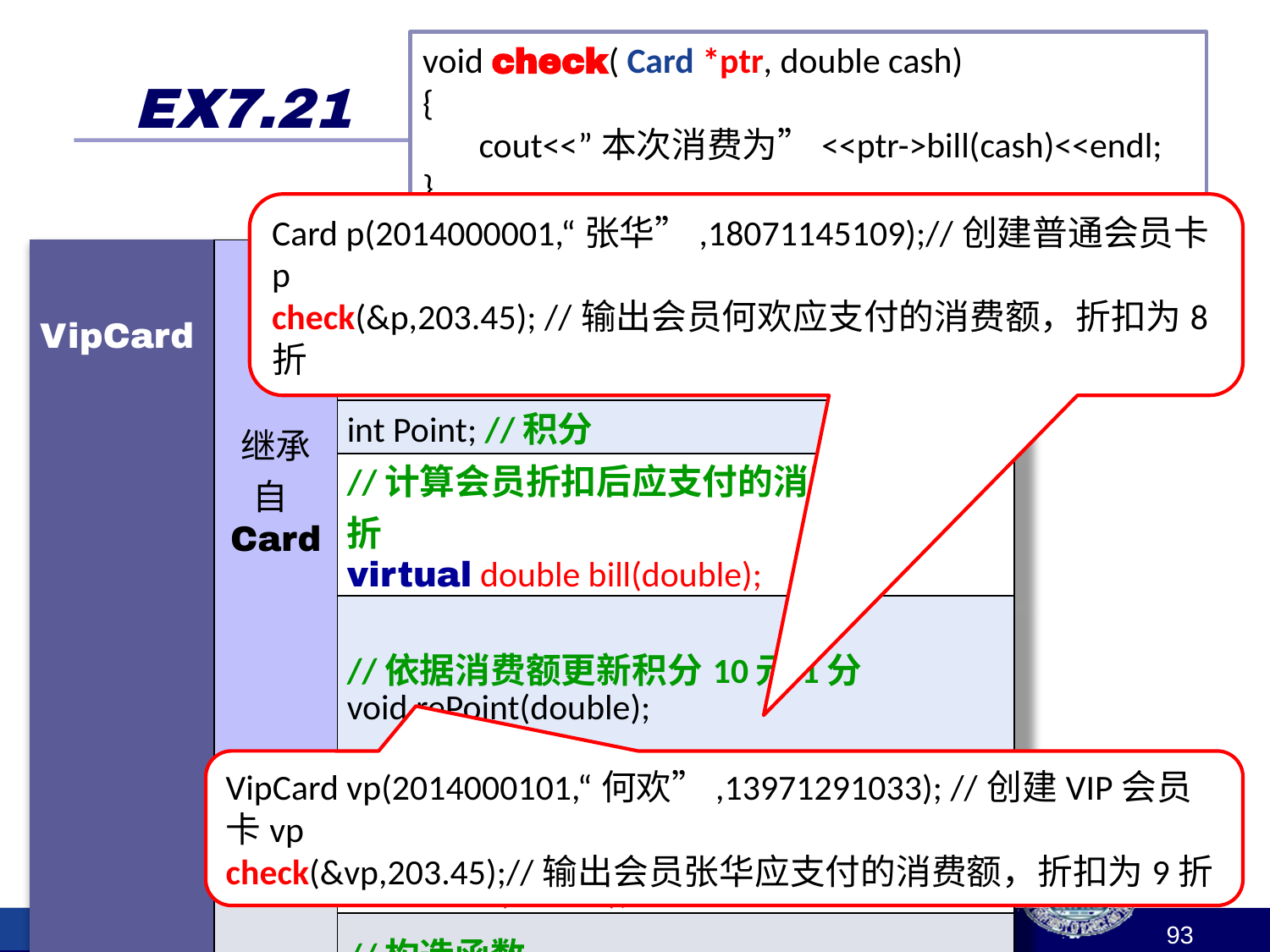

void check( Card *ptr, double cash)
{
       cout<<”本次消费为”<<ptr->bill(cash)<<endl;
}
# EX7.21
| VipCard | 继承自Card | long id; //会员编号 |
| --- | --- | --- |
|  |  | char name[20]; //会员姓名 |
|  |  | long phoneNumber; //会员的电话号码 |
|  |  | int Point; //积分 |
|  |  | //计算会员折扣后应支付的消费费用，9折 virtual double bill(double); |
|  |  | //依据消费额更新积分10元1分 void rePoint(double); |
|  | 新增 | //计算会员折扣后应支付的消费费用，8折 double bill(double); |
|  |  | //构造函数 VipCard( long, char \*,long); |
Card p(2014000001,“张华”,18071145109);//创建普通会员卡p
check(&p,203.45); //输出会员何欢应支付的消费额，折扣为8折
VipCard vp(2014000101,“何欢”,13971291033); //创建VIP会员卡vp
check(&vp,203.45);//输出会员张华应支付的消费额，折扣为9折
2017/4/24
计算机基础教研室
93